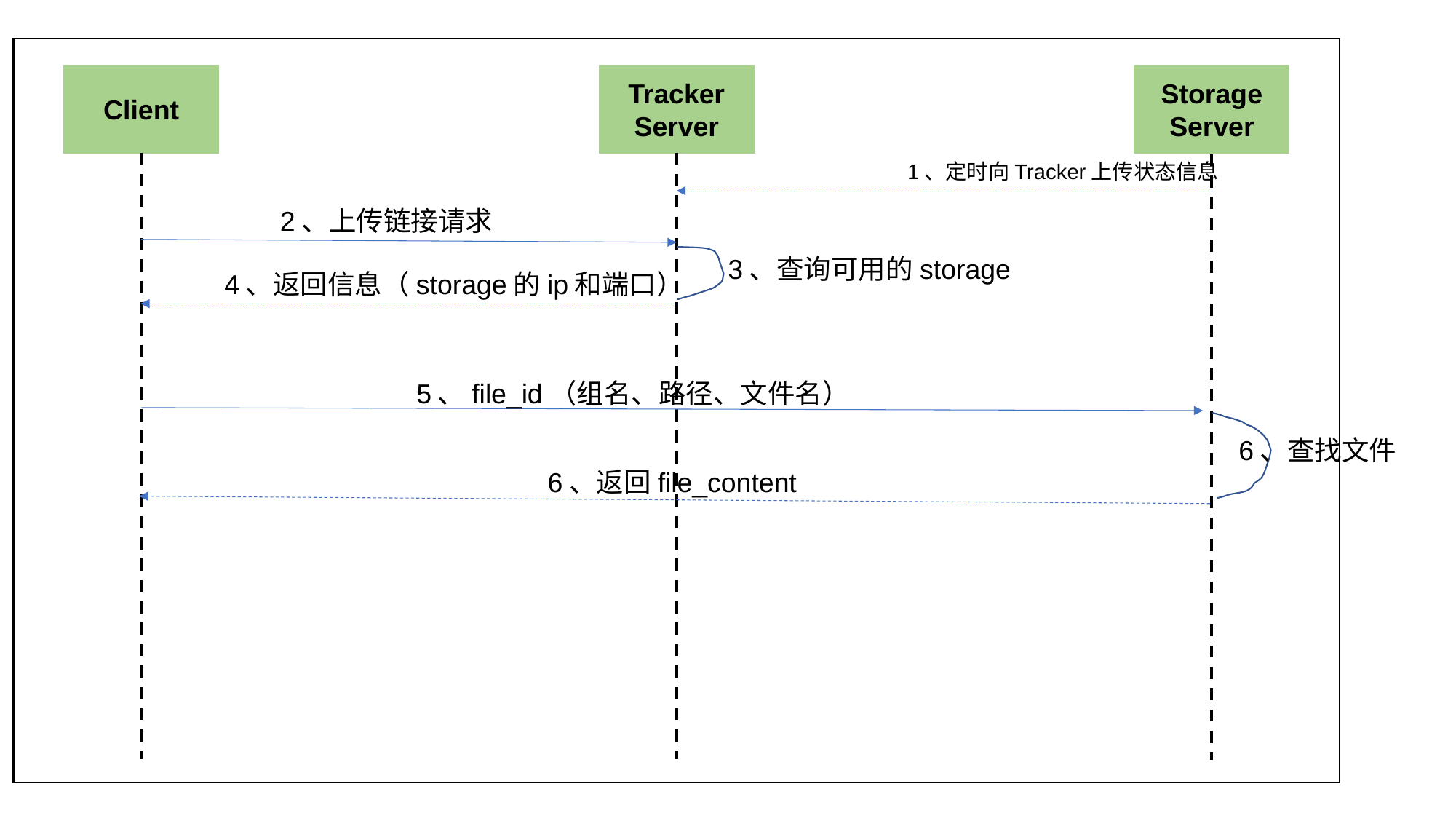

Client
Tracker Server
Storage
Server
1、定时向Tracker上传状态信息
2、上传链接请求

3、查询可用的storage
4、返回信息（storage的ip和端口）
5、file_id（组名、路径、文件名）

6、查找文件
6、返回file_content